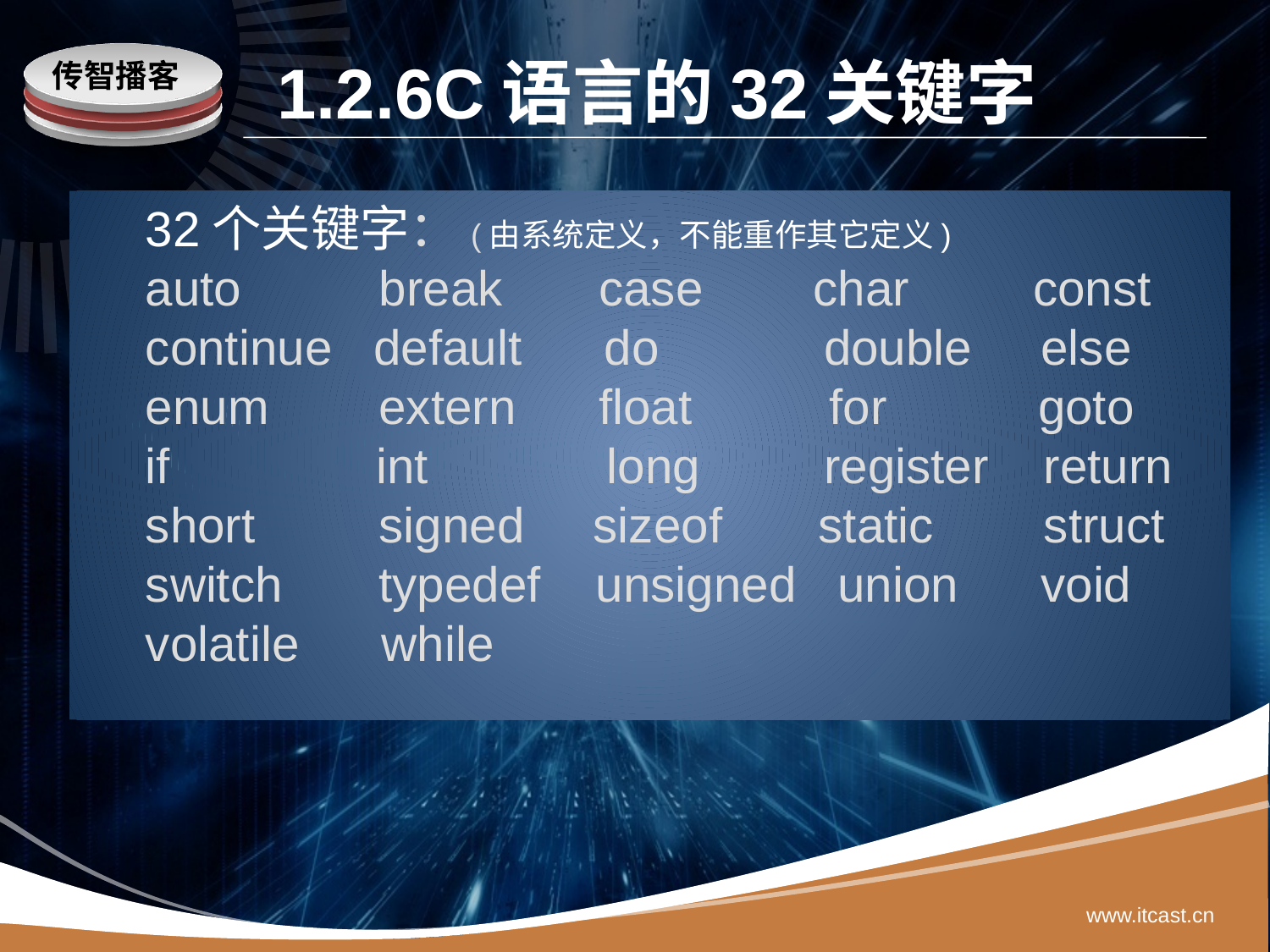

# 1.2.6C语言的32关键字
传智播客
32个关键字：(由系统定义，不能重作其它定义)
auto          break       case        char         const
continue   default      do            double     else
enum        extern      float          for           goto
if               int             long         register    return
short         signed     sizeof       static        struct
switch       typedef    unsigned   union      void
volatile      while

www.itcast.cn